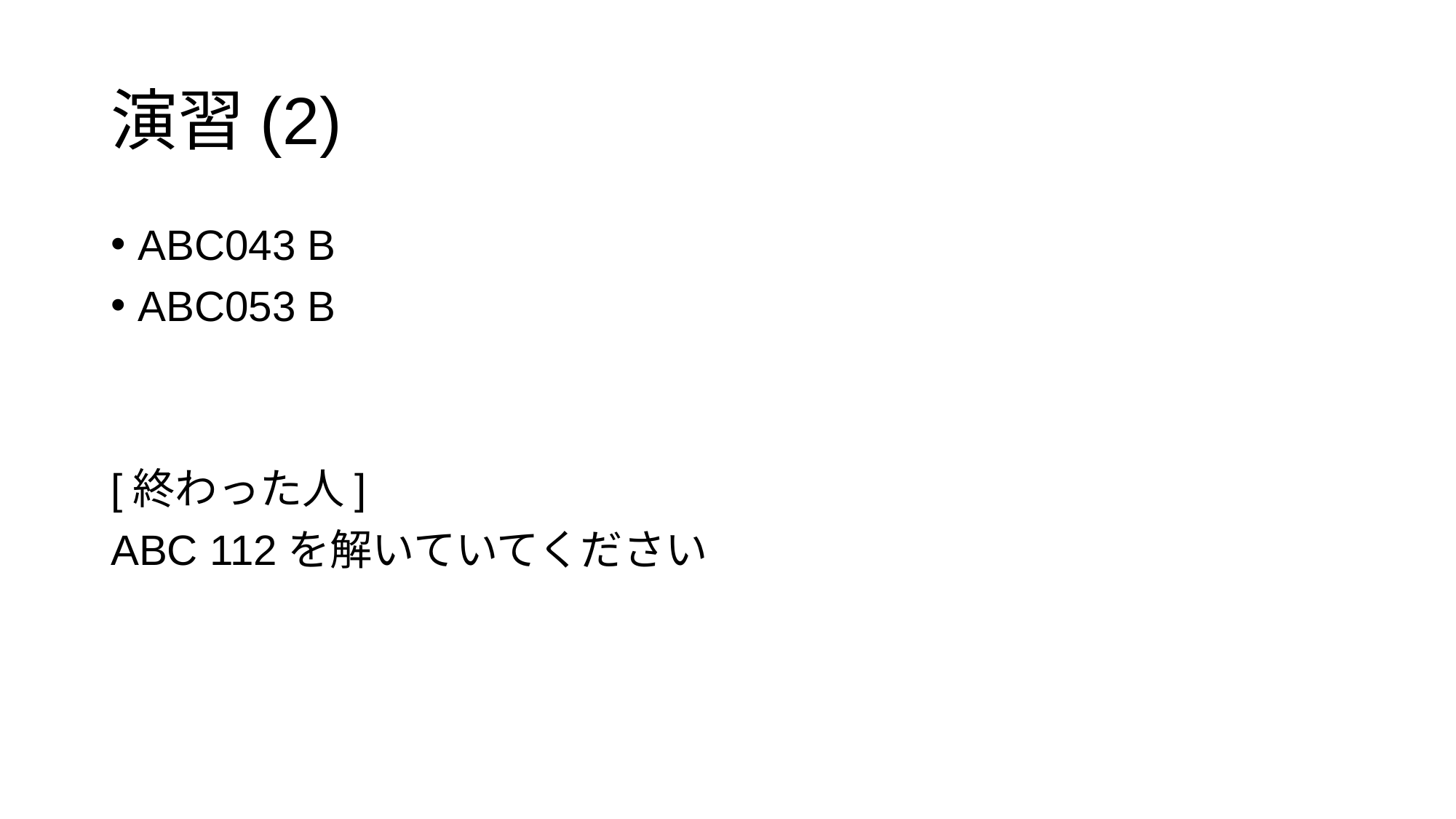

# 演習(2)
ABC043 B
ABC053 B

[終わった人]
ABC 112を解いていてください